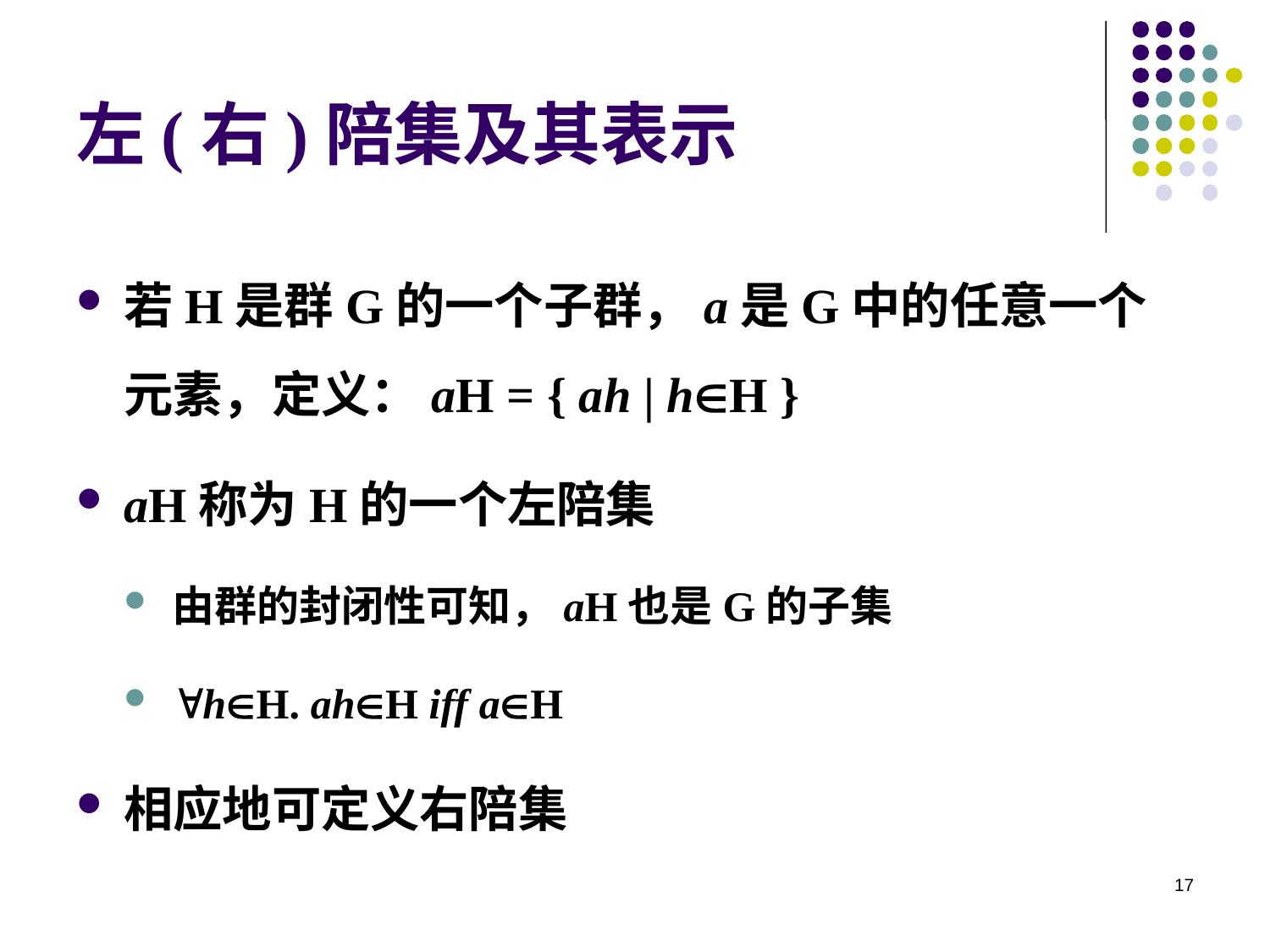

# 左(右)陪集及其表示
若H是群G的一个子群，a是G中的任意一个元素，定义：aH = { ah | h∈H }
aH称为H的一个左陪集
由群的封闭性可知，aH也是G的子集
∀h∈H. ah∈H iff a∈H
相应地可定义右陪集
17